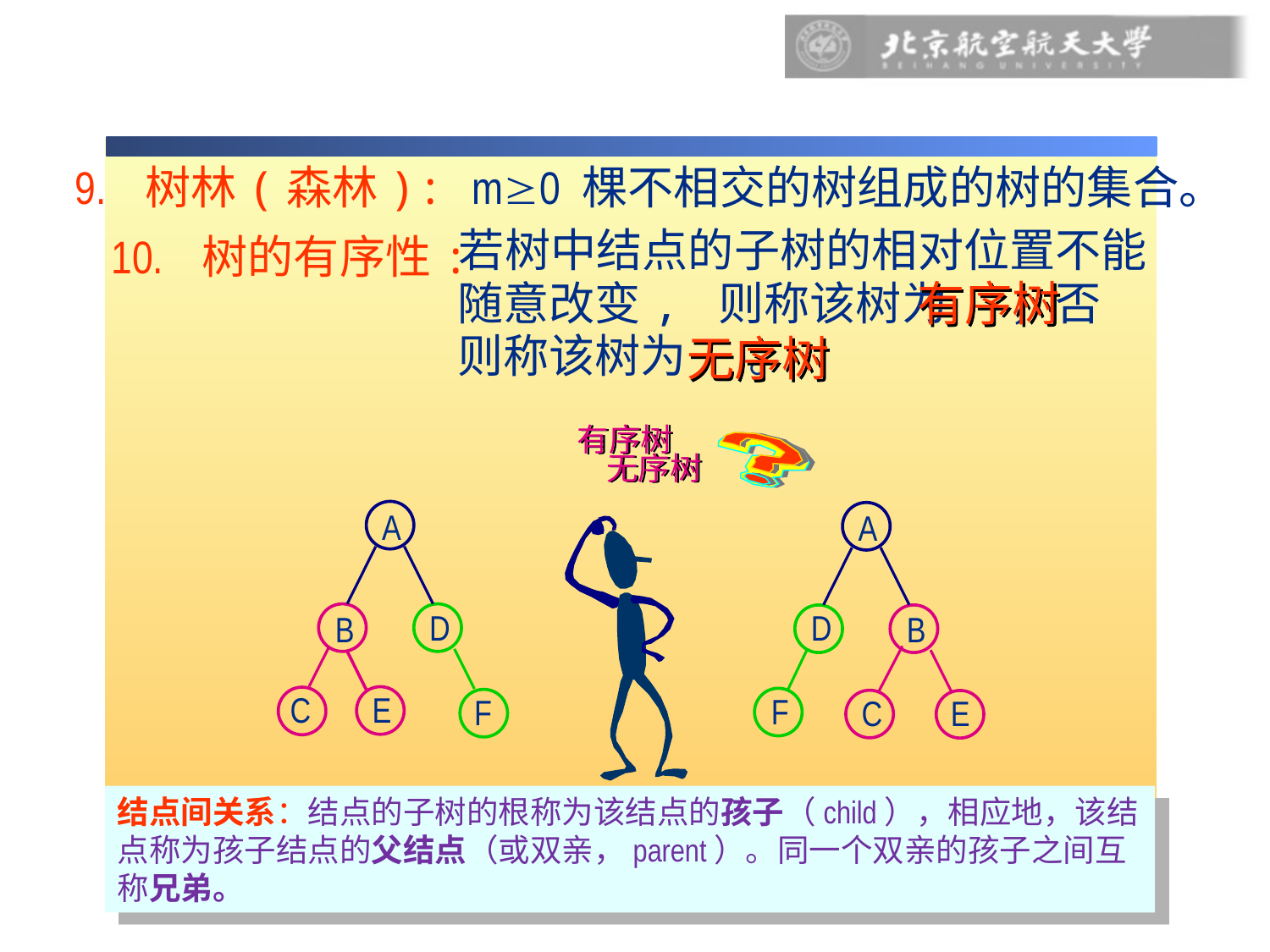

9. 树林(森林): m≥0 棵不相交的树组成的树的集合。
10. 树的有序性:
 若树中结点的子树的相对位置不能
 随意改变, 则称该树为      ，否
 则称该树为      。
有序树
无序树
有序树
   无序树

A
A

D
D
B
B

E
C
F
F
C
E

结点间关系：结点的子树的根称为该结点的孩子（child），相应地，该结点称为孩子结点的父结点（或双亲，parent）。同一个双亲的孩子之间互称兄弟。